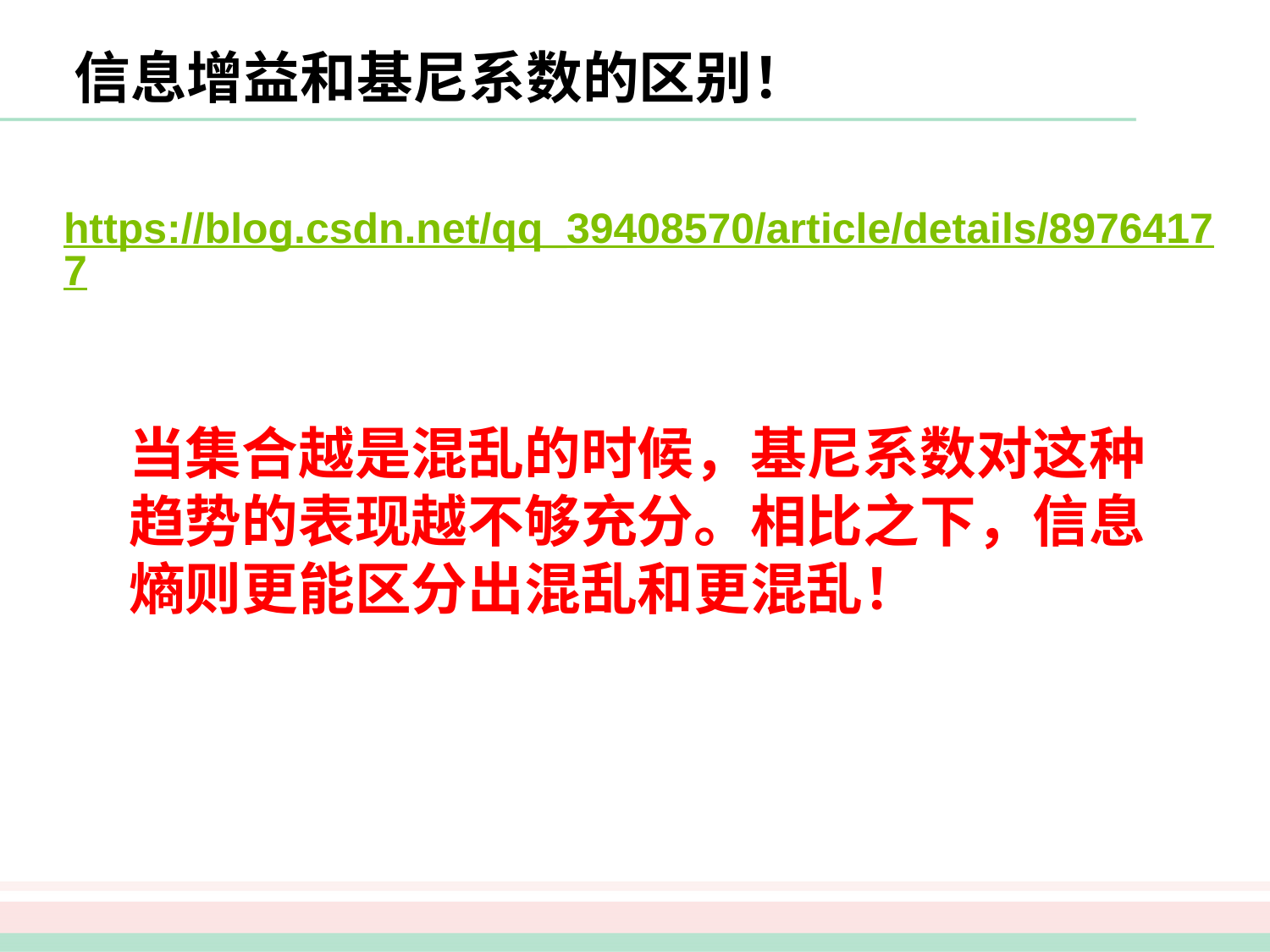

信息增益和基尼系数的区别！
# https://blog.csdn.net/qq_39408570/article/details/89764177
当集合越是混乱的时候，基尼系数对这种趋势的表现越不够充分。相比之下，信息熵则更能区分出混乱和更混乱！